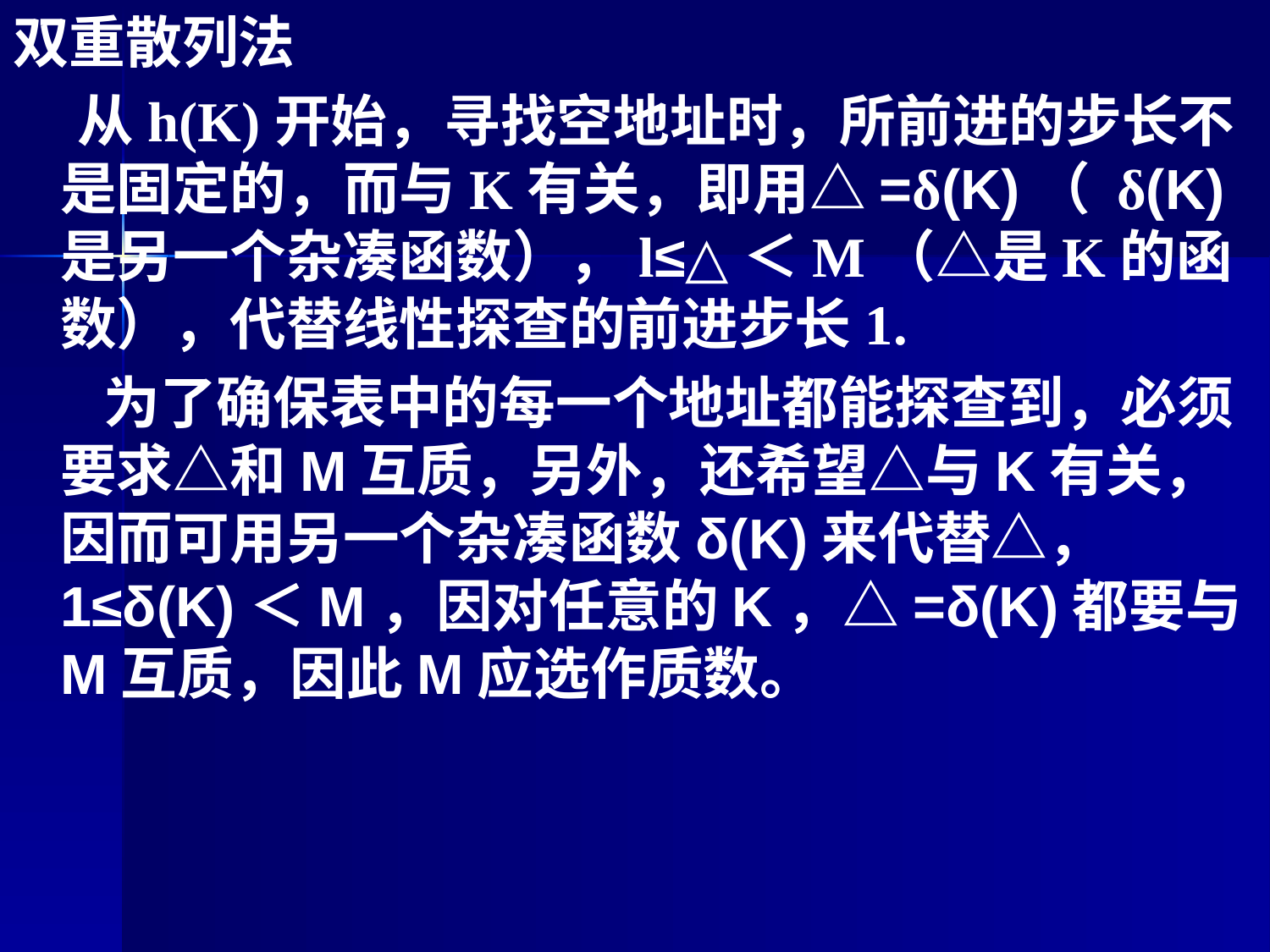

双重散列法
    从h(K)开始，寻找空地址时，所前进的步长不是固定的，而与K有关，即用△=δ(K)（ δ(K)是另一个杂凑函数），l≤△＜M（△是K的函数），代替线性探查的前进步长1.
      为了确保表中的每一个地址都能探查到，必须要求△和M互质，另外，还希望△与K有关，因而可用另一个杂凑函数δ(K)来代替△， 1≤δ(K)＜M，因对任意的K，△=δ(K)都要与M互质，因此M应选作质数。